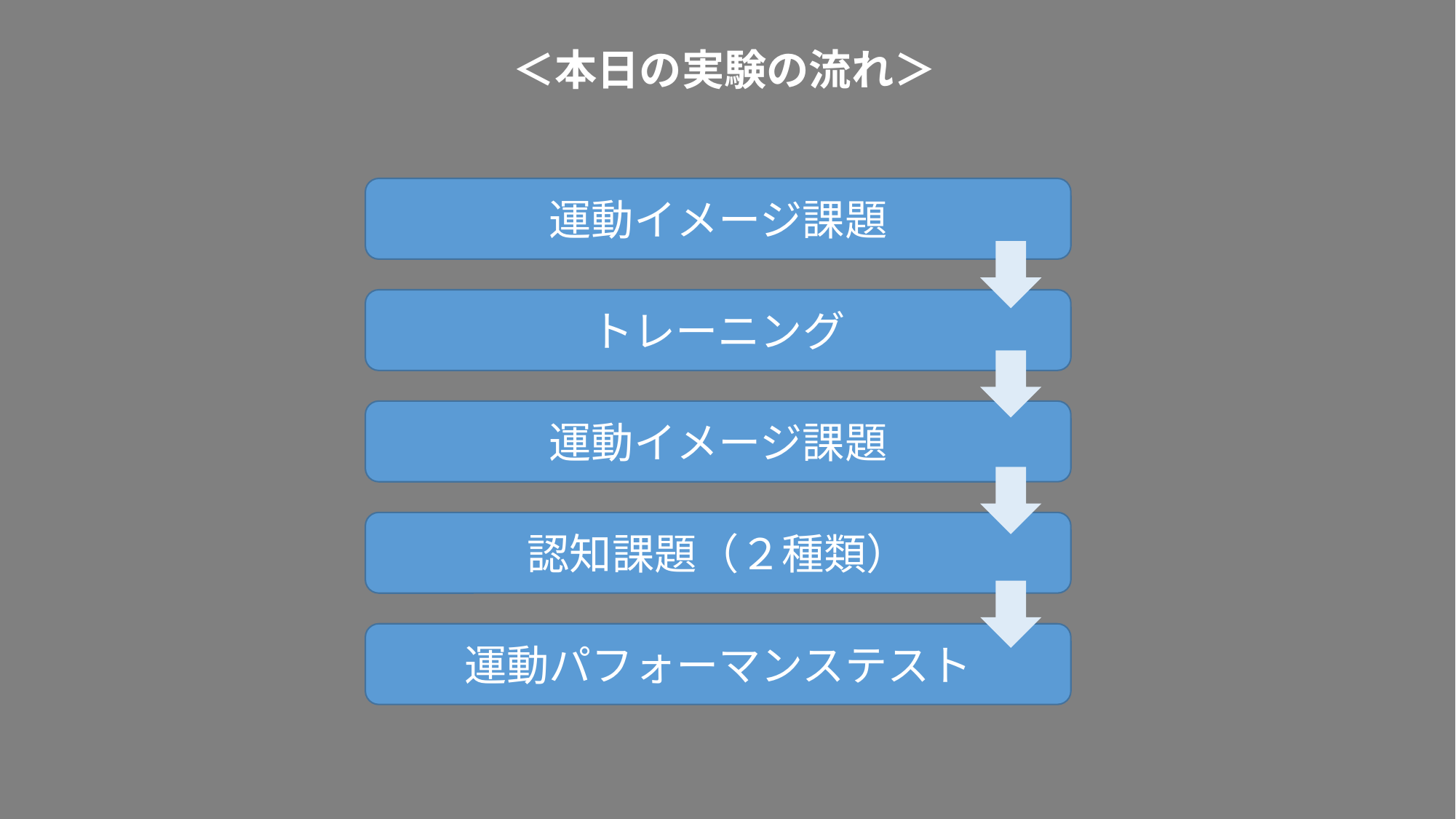

＜本日の実験の流れ＞
運動イメージ課題

トレーニング

運動イメージ課題

認知課題（２種類）

運動パフォーマンステスト